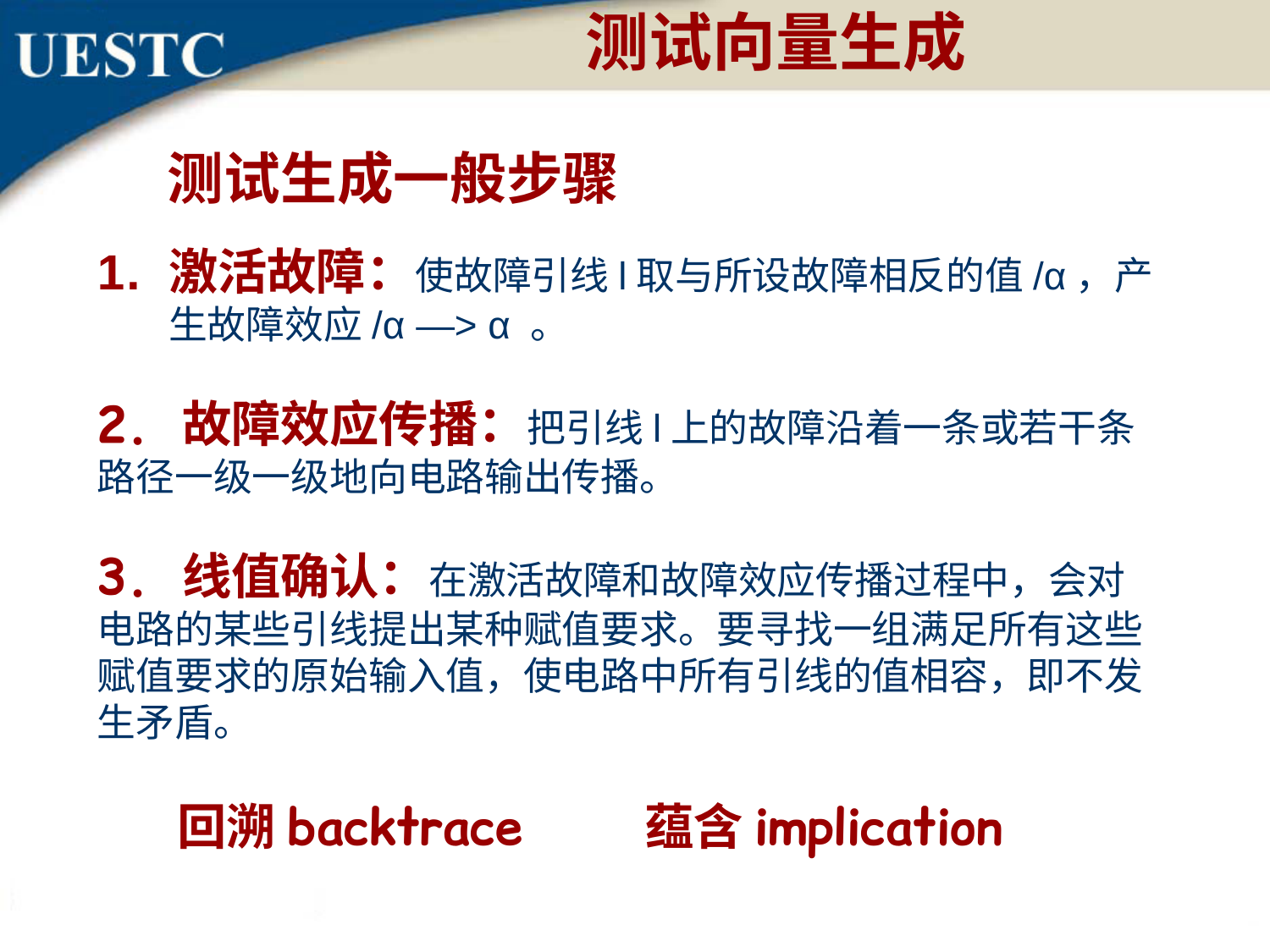

测试向量生成
# 测试生成一般步骤
激活故障：使故障引线l取与所设故障相反的值/α，产生故障效应/α —> α 。

2. 故障效应传播：把引线l上的故障沿着一条或若干条路径一级一级地向电路输出传播。

3. 线值确认：在激活故障和故障效应传播过程中，会对电路的某些引线提出某种赋值要求。要寻找一组满足所有这些赋值要求的原始输入值，使电路中所有引线的值相容，即不发生矛盾。
回溯backtrace
蕴含implication